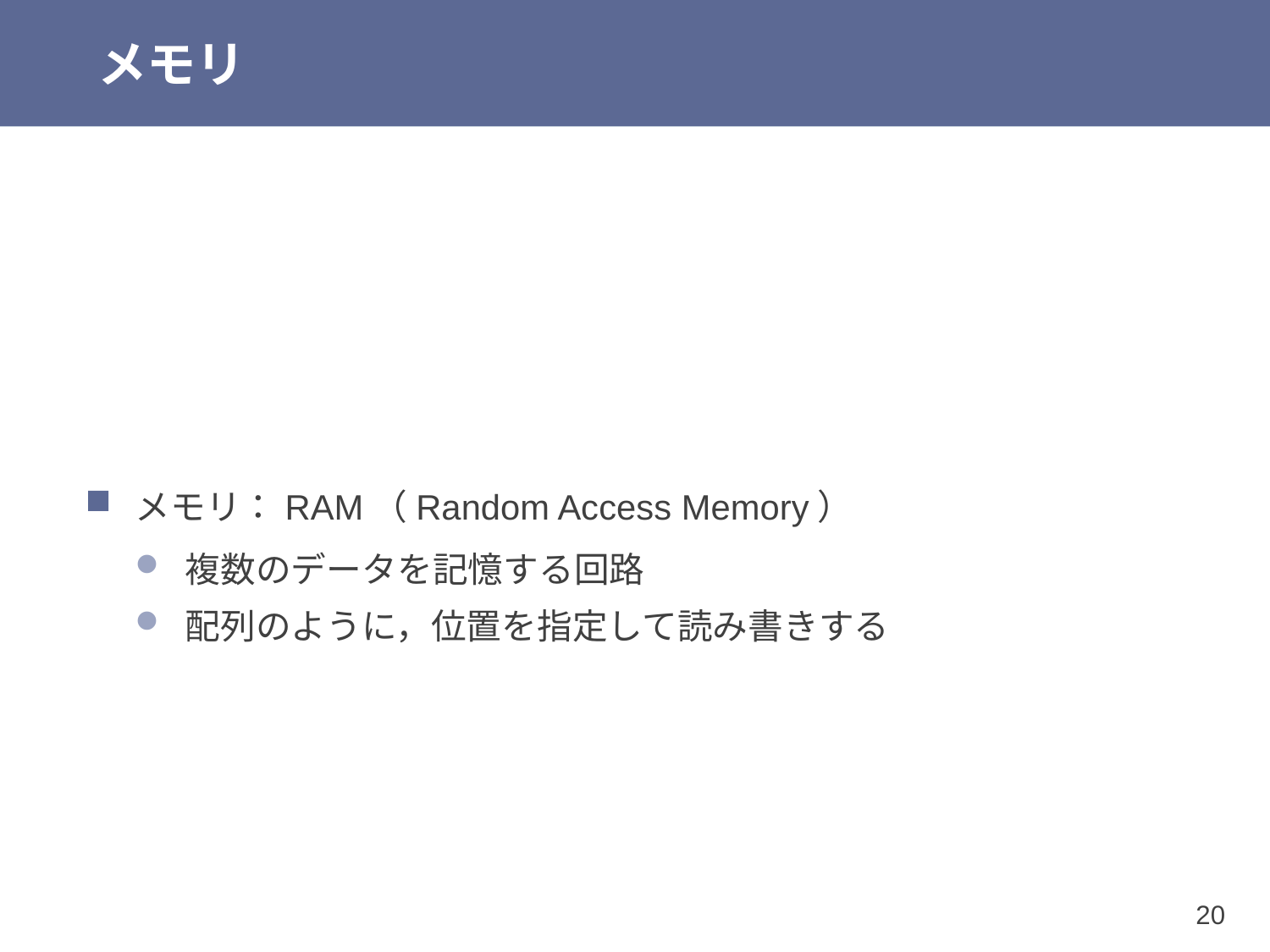

# メモリ
メモリ：RAM（Random Access Memory）
複数のデータを記憶する回路
配列のように，位置を指定して読み書きする